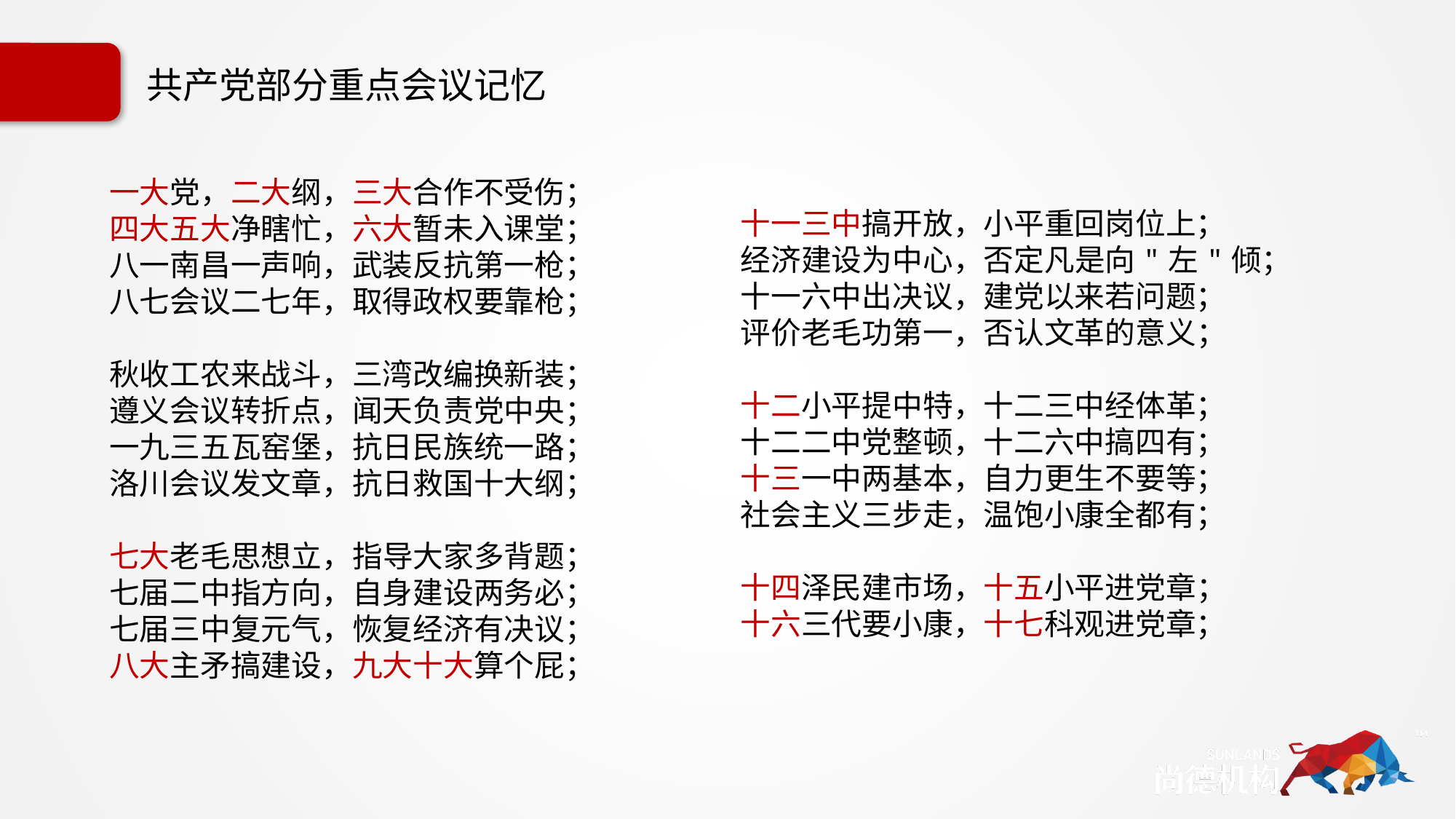

# 共产党部分重点会议记忆
一大党，二大纲，三大合作不受伤；
四大五大净瞎忙，六大暂未入课堂；
八一南昌一声响，武装反抗第一枪；
八七会议二七年，取得政权要靠枪；

秋收工农来战斗，三湾改编换新装；
遵义会议转折点，闻天负责党中央；
一九三五瓦窑堡，抗日民族统一路；
洛川会议发文章，抗日救国十大纲；

七大老毛思想立，指导大家多背题；
七届二中指方向，自身建设两务必；
七届三中复元气，恢复经济有决议；
八大主矛搞建设，九大十大算个屁；

十一三中搞开放，小平重回岗位上；
经济建设为中心，否定凡是向"左"倾；
十一六中出决议，建党以来若问题；
评价老毛功第一，否认文革的意义；

十二小平提中特，十二三中经体革；
十二二中党整顿，十二六中搞四有；
十三一中两基本，自力更生不要等；
社会主义三步走，温饱小康全都有；

十四泽民建市场，十五小平进党章；
十六三代要小康，十七科观进党章；